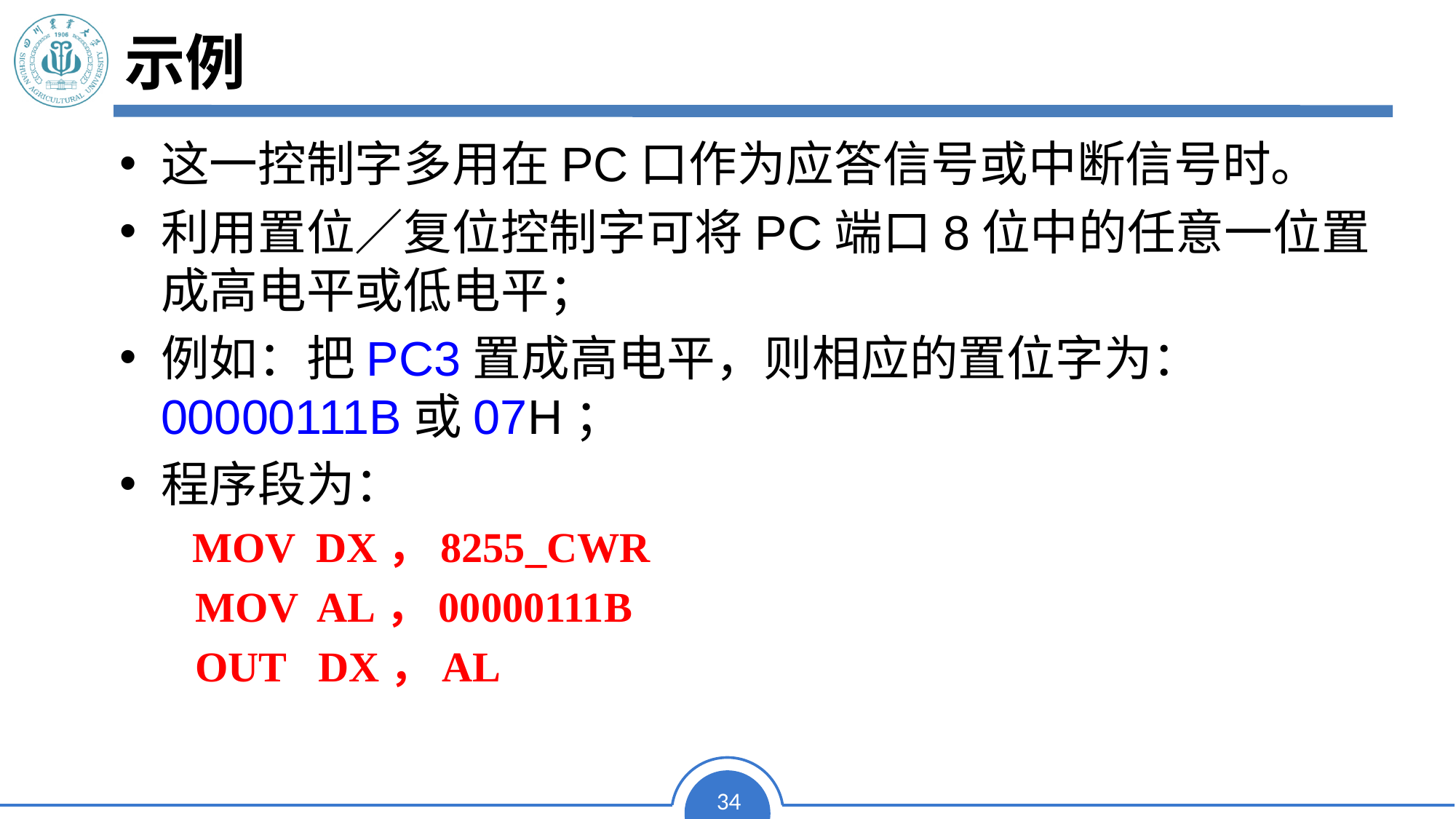

# 示例
这一控制字多用在PC口作为应答信号或中断信号时。
利用置位／复位控制字可将PC端口8位中的任意一位置成高电平或低电平；
例如：把PC3置成高电平，则相应的置位字为：00000111B或07H；
程序段为：
  MOV  DX，8255_CWR
  MOV  AL，00000111B
  OUT   DX，AL